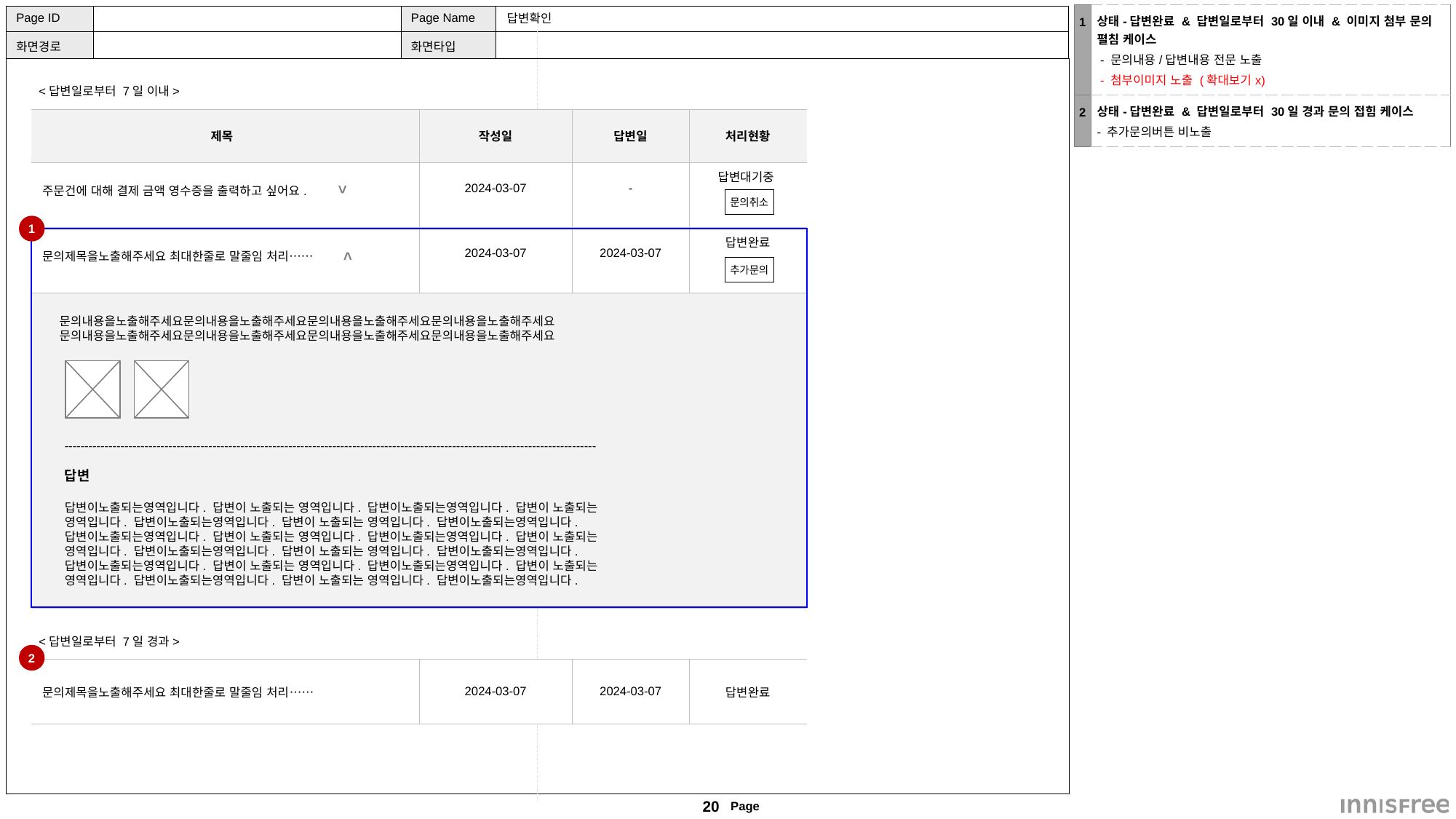

| 1 | 상태-답변완료 & 답변일로부터 30일 이내 & 이미지 첨부 문의 펼침 케이스 - 문의내용/답변내용 전문 노출 - 첨부이미지 노출 (확대보기x) |
| --- | --- |
| 2 | 상태-답변완료 & 답변일로부터 30일 경과 문의 접힘 케이스 - 추가문의버튼 비노출 |

# 답변확인
<답변일로부터 7일 이내>
| 제목 | 작성일 | 답변일 | 처리현황 |
| --- | --- | --- | --- |
| 주문건에 대해 결제 금액 영수증을 출력하고 싶어요. | 2024-03-07 | - | 답변대기중 |
| 문의제목을노출해주세요 최대한줄로 말줄임 처리…… | 2024-03-07 | 2024-03-07 | 답변완료 |
|  |  |  |  |
>
문의취소
1

>
추가문의
문의내용을노출해주세요문의내용을노출해주세요문의내용을노출해주세요문의내용을노출해주세요
문의내용을노출해주세요문의내용을노출해주세요문의내용을노출해주세요문의내용을노출해주세요

-------------------------------------------------------------------------------------------------------------------------------------

답변

답변이노출되는영역입니다. 답변이 노출되는 영역입니다. 답변이노출되는영역입니다. 답변이 노출되는
영역입니다. 답변이노출되는영역입니다. 답변이 노출되는 영역입니다. 답변이노출되는영역입니다.
답변이노출되는영역입니다. 답변이 노출되는 영역입니다. 답변이노출되는영역입니다. 답변이 노출되는
영역입니다. 답변이노출되는영역입니다. 답변이 노출되는 영역입니다. 답변이노출되는영역입니다.
답변이노출되는영역입니다. 답변이 노출되는 영역입니다. 답변이노출되는영역입니다. 답변이 노출되는
영역입니다. 답변이노출되는영역입니다. 답변이 노출되는 영역입니다. 답변이노출되는영역입니다.

<답변일로부터 7일 경과>
2
| 문의제목을노출해주세요 최대한줄로 말줄임 처리…… | 2024-03-07 | 2024-03-07 | 답변완료 |
| --- | --- | --- | --- |